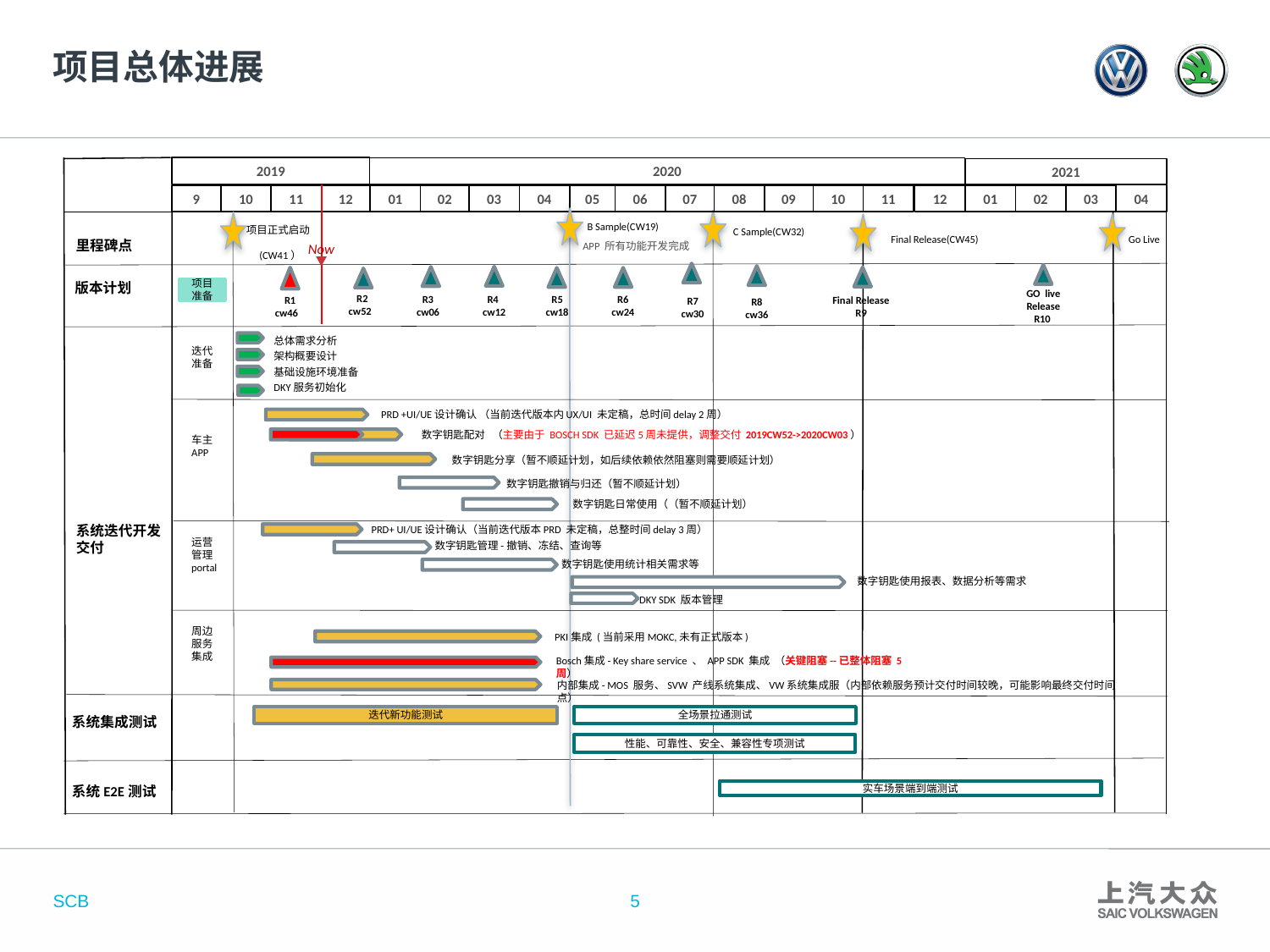

# 项目总体进展
2019
2020
2021

Now

04
12
01
02
03
9
10
11
12
01
02
03
04
05
06
07
08
09
10
11

B Sample(CW19)

项目正式启动                     (CW41）
C Sample(CW32)
Final Release(CW45)
Go Live
里程碑点
APP 所有功能开发完成

 版本计划
项目准备
GO  live Release
R10
R2
cw52
R5
cw18
R3
cw06
R4
cw12
R6
cw24
R1
cw46
Final Release
R9
R7
cw30
R8
cw36
总体需求分析

迭代准备
架构概要设计

基础设施环境准备

DKY服务初始化

PRD +UI/UE设计确认 （当前迭代版本内UX/UI 未定稿，总时间delay 2周）

数字钥匙配对   （主要由于 BOSCH SDK 已延迟5周未提供，调整交付 2019CW52->2020CW03）
车主APP

数字钥匙分享（暂不顺延计划，如后续依赖依然阻塞则需要顺延计划）

数字钥匙撤销与归还（暂不顺延计划）

数字钥匙日常使用（（暂不顺延计划）

系统迭代开发交付
PRD+ UI/UE设计确认（当前迭代版本PRD 未定稿，总整时间delay 3周）

运营管理 portal
数字钥匙管理-撤销、冻结、查询等

数字钥匙使用统计相关需求等

数字钥匙使用报表、数据分析等需求

DKY SDK 版本管理

周边服务集成
PKI集成 (当前采用MOKC,未有正式版本)

Bosch集成- Key share service 、 APP SDK 集成  （关键阻塞--已整体阻塞 5周）

内部集成- MOS 服务、SVW 产线系统集成、VW系统集成服（内部依赖服务预计交付时间较晚，可能影响最终交付时间点）

系统集成测试
迭代新功能测试
全场景拉通测试
性能、可靠性、安全、兼容性专项测试
系统E2E测试
实车场景端到端测试